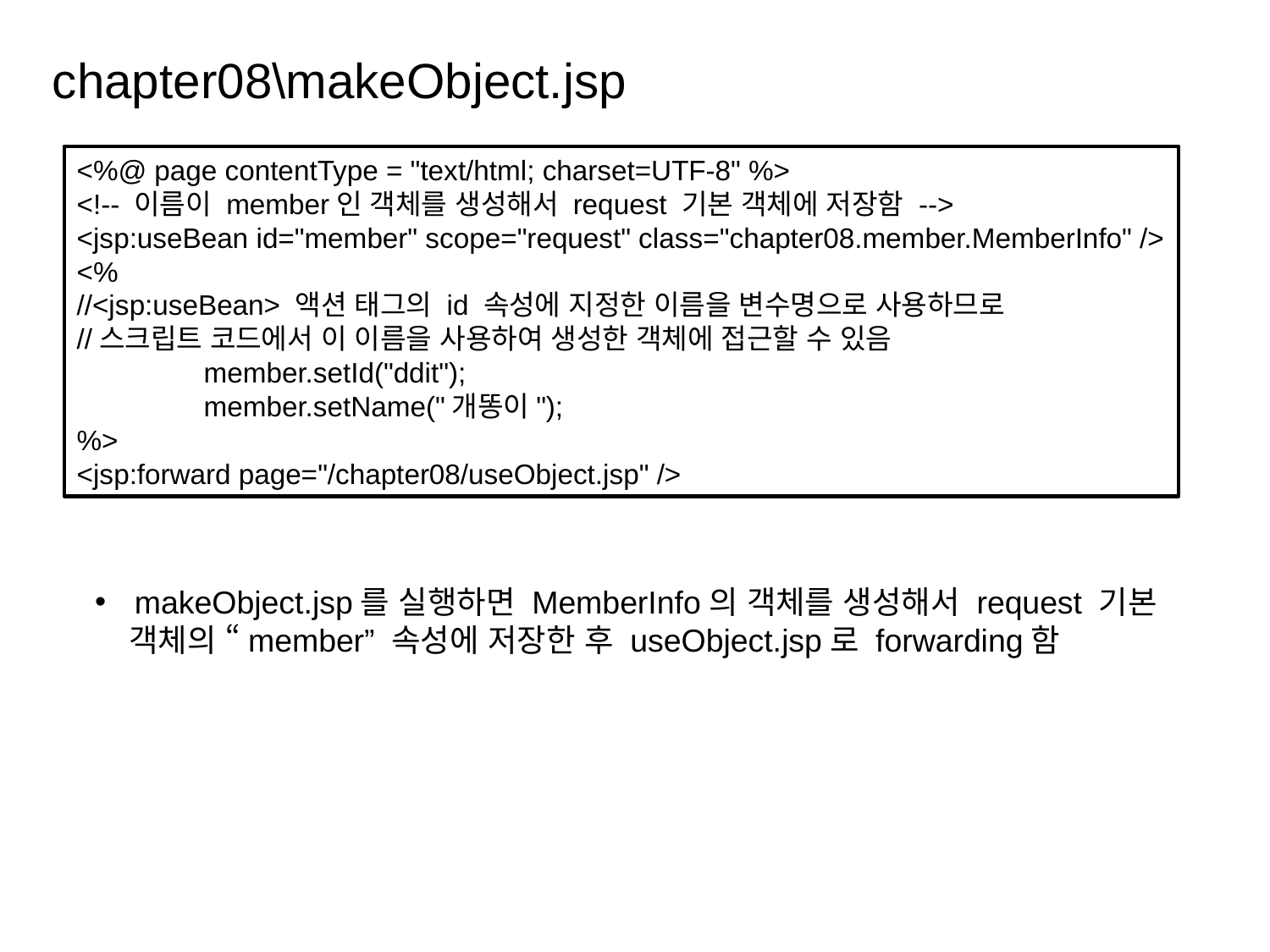

# chapter08\makeObject.jsp
<%@ page contentType = "text/html; charset=UTF-8" %>
<!-- 이름이 member인 객체를 생성해서 request 기본 객체에 저장함 -->
<jsp:useBean id="member" scope="request" class="chapter08.member.MemberInfo" />
<%
//<jsp:useBean> 액션 태그의 id 속성에 지정한 이름을 변수명으로 사용하므로
//스크립트 코드에서 이 이름을 사용하여 생성한 객체에 접근할 수 있음
	member.setId("ddit");
	member.setName("개똥이");
%>
<jsp:forward page="/chapter08/useObject.jsp" />
makeObject.jsp를 실행하면 MemberInfo의 객체를 생성해서 request 기본
   객체의 “member” 속성에 저장한 후 useObject.jsp로 forwarding함